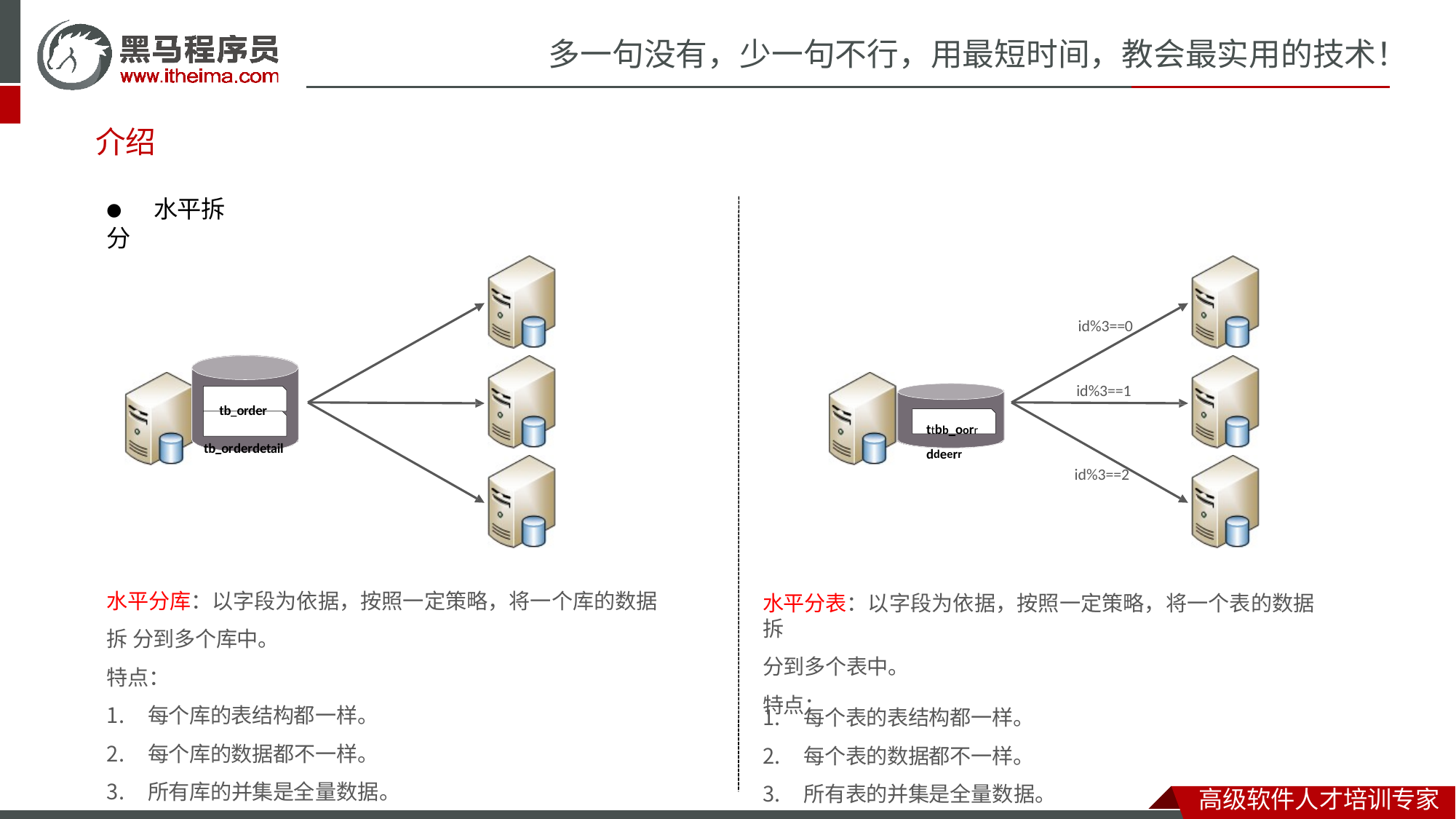

# 多一句没有，少一句不行，用最短时间，教会最实用的技术！

介绍
⚫	水平拆分

id%3==0

id%3==1
tb_order  tb_orderdetail

ttbb_oorrddeerr

id%3==2
水平分库：以字段为依据，按照一定策略，将一个库的数据拆 分到多个库中。
特点：
水平分表：以字段为依据，按照一定策略，将一个表的数据拆
分到多个表中。 特点：
每个库的表结构都一样。
每个库的数据都不一样。
所有库的并集是全量数据。
每个表的表结构都一样。
每个表的数据都不一样。
所有表的并集是全量数据。
高级软件人才培训专家